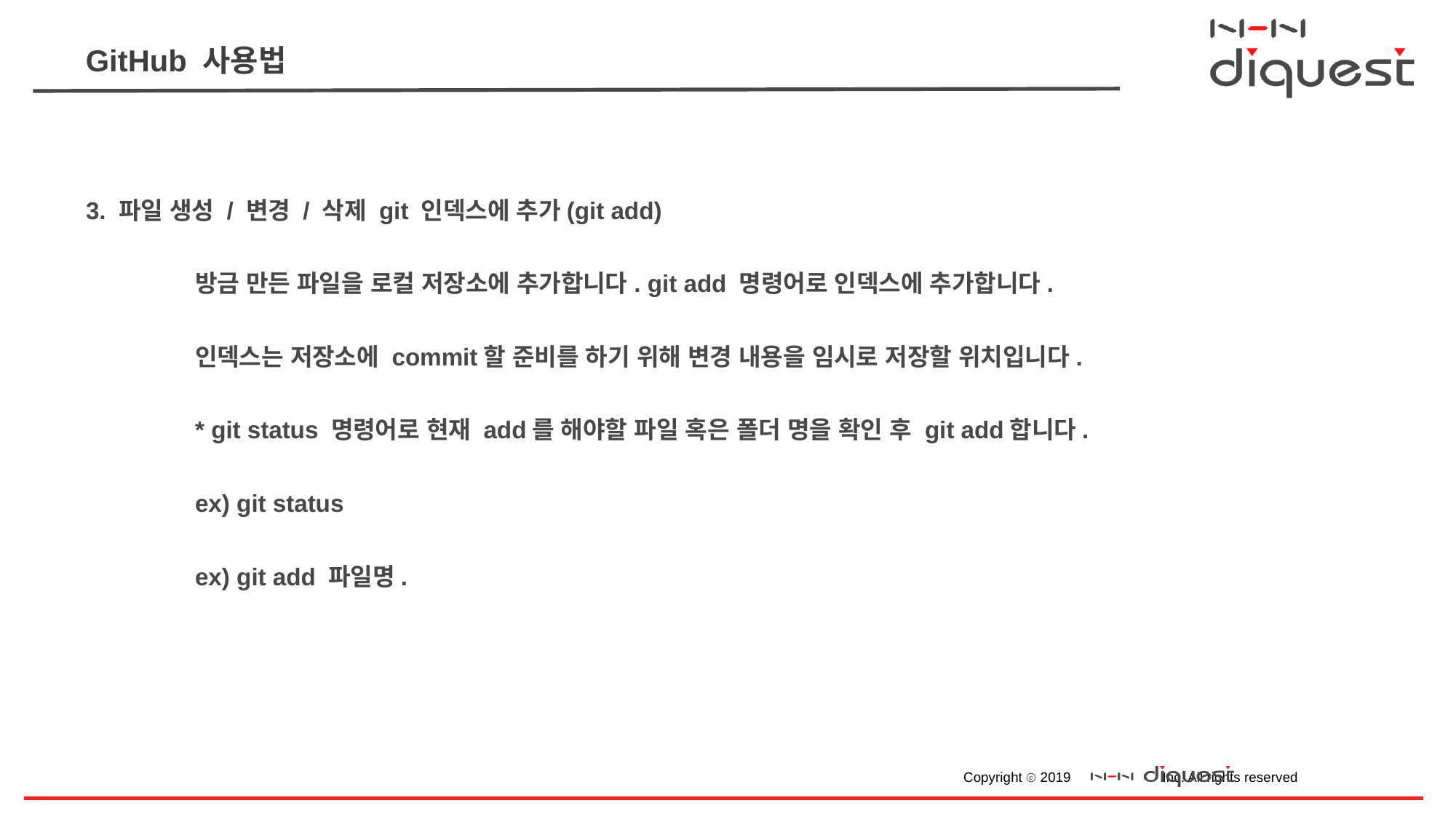

# GitHub 사용법
3. 파일 생성 / 변경 / 삭제 git 인덱스에 추가(git add)
	방금 만든 파일을 로컬 저장소에 추가합니다. git add 명령어로 인덱스에 추가합니다.
	인덱스는 저장소에 commit할 준비를 하기 위해 변경 내용을 임시로 저장할 위치입니다.
	* git status 명령어로 현재 add를 해야할 파일 혹은 폴더 명을 확인 후 git add합니다.
	ex) git status
	ex) git add 파일명.